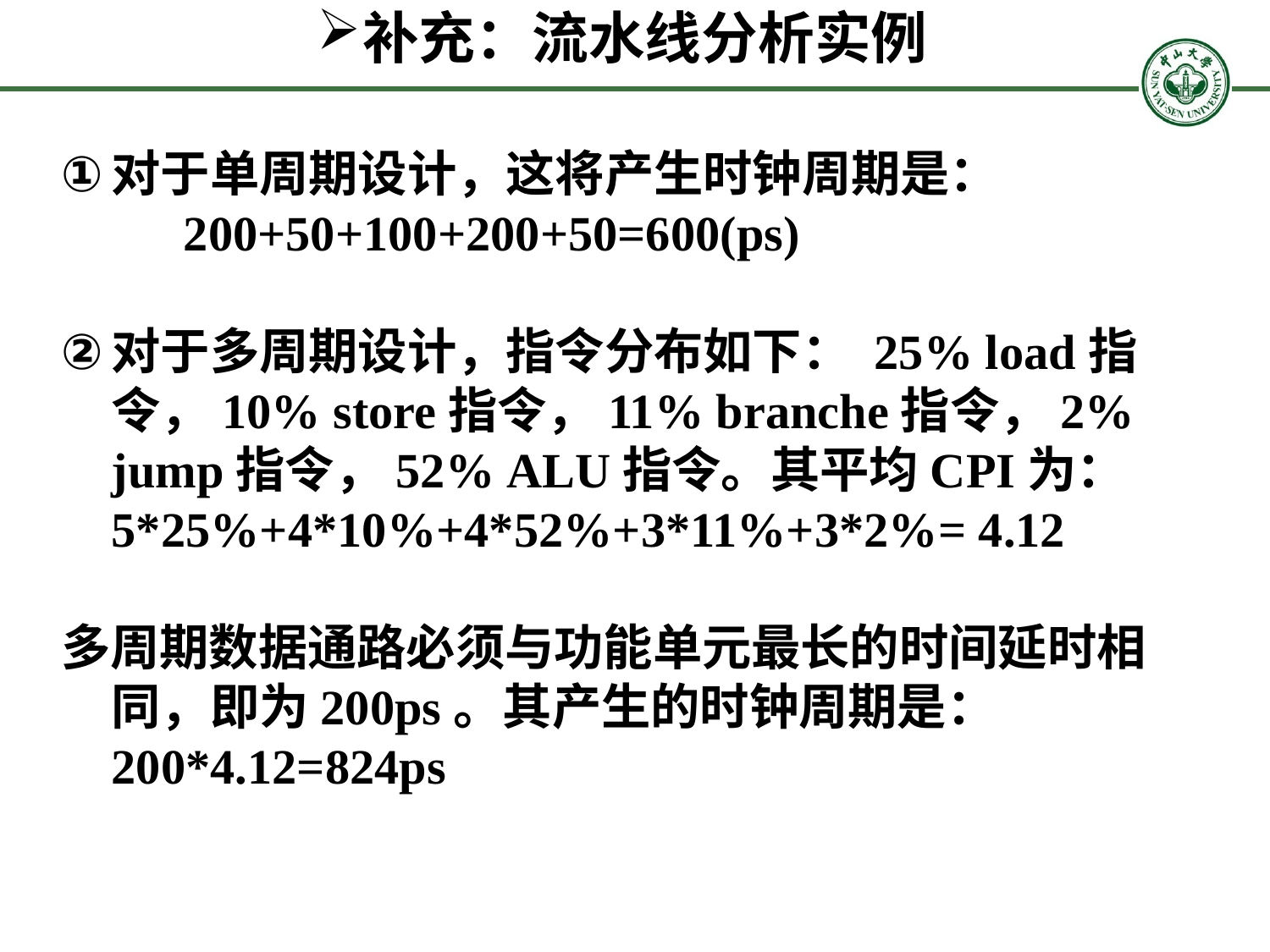

# 补充：流水线分析实例
对于单周期设计，这将产生时钟周期是：
          200+50+100+200+50=600(ps)

对于多周期设计，指令分布如下： 25% load指令，10% store指令，11% branche指令，2% jump指令，52% ALU指令。其平均CPI为：
	5*25%+4*10%+4*52%+3*11%+3*2%= 4.12

多周期数据通路必须与功能单元最长的时间延时相同，即为200ps。其产生的时钟周期是：200*4.12=824ps